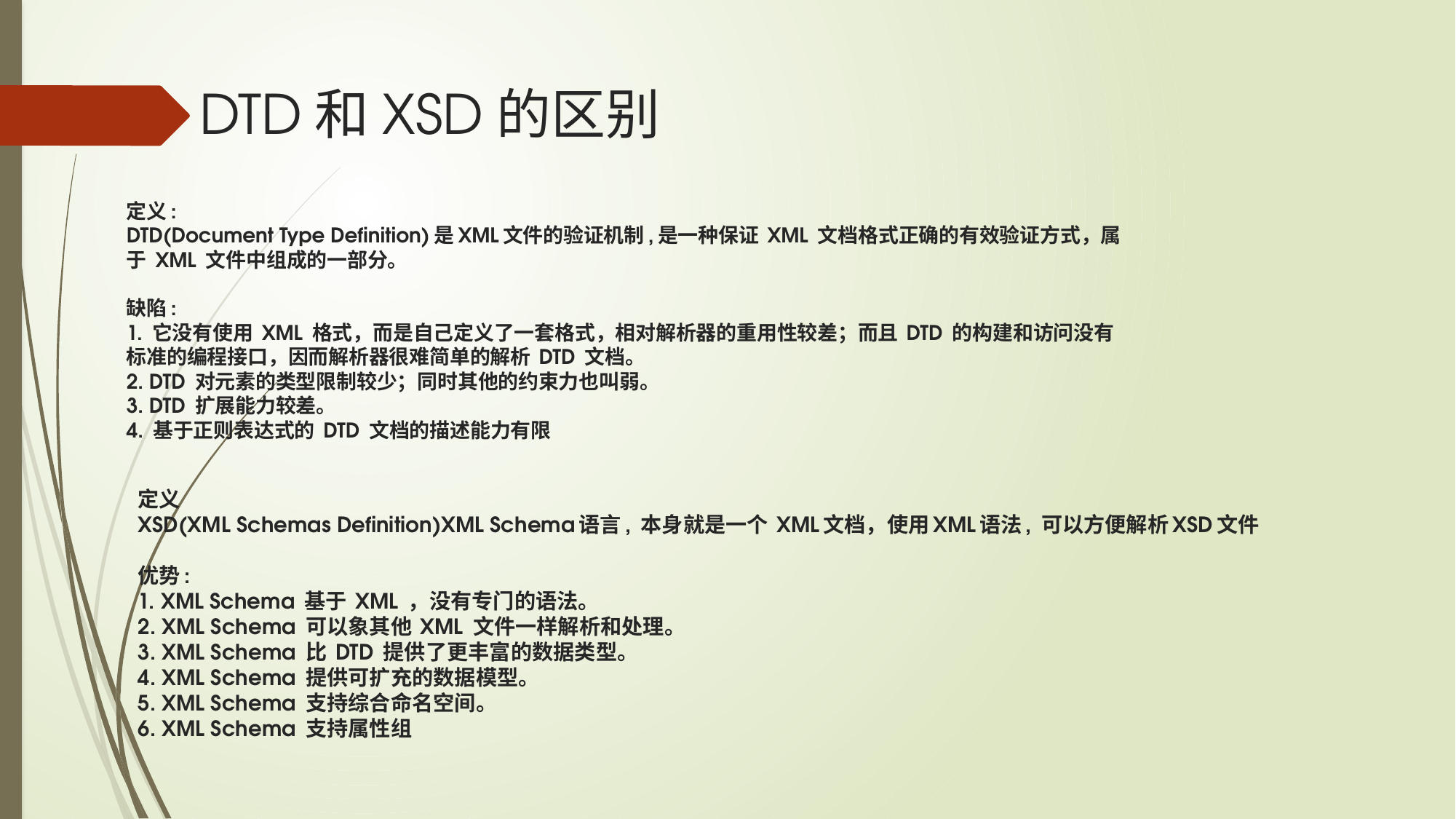

DTD和XSD的区别
定义:
DTD(Document Type Definition)是XML文件的验证机制,是一种保证 XML 文档格式正确的有效验证方式，属于 XML 文件中组成的一部分。

缺陷:
1. 它没有使用 XML 格式，而是自己定义了一套格式，相对解析器的重用性较差；而且 DTD 的构建和访问没有标准的编程接口，因而解析器很难简单的解析 DTD 文档。
2. DTD 对元素的类型限制较少；同时其他的约束力也叫弱。
3. DTD 扩展能力较差。
4. 基于正则表达式的 DTD 文档的描述能力有限
定义
XSD(XML Schemas Definition)XML Schema语言, 本身就是一个 XML文档，使用XML语法, 可以方便解析XSD文件

优势:
1. XML Schema 基于 XML ，没有专门的语法。
2. XML Schema 可以象其他 XML 文件一样解析和处理。
3. XML Schema 比 DTD 提供了更丰富的数据类型。
4. XML Schema 提供可扩充的数据模型。
5. XML Schema 支持综合命名空间。
6. XML Schema 支持属性组